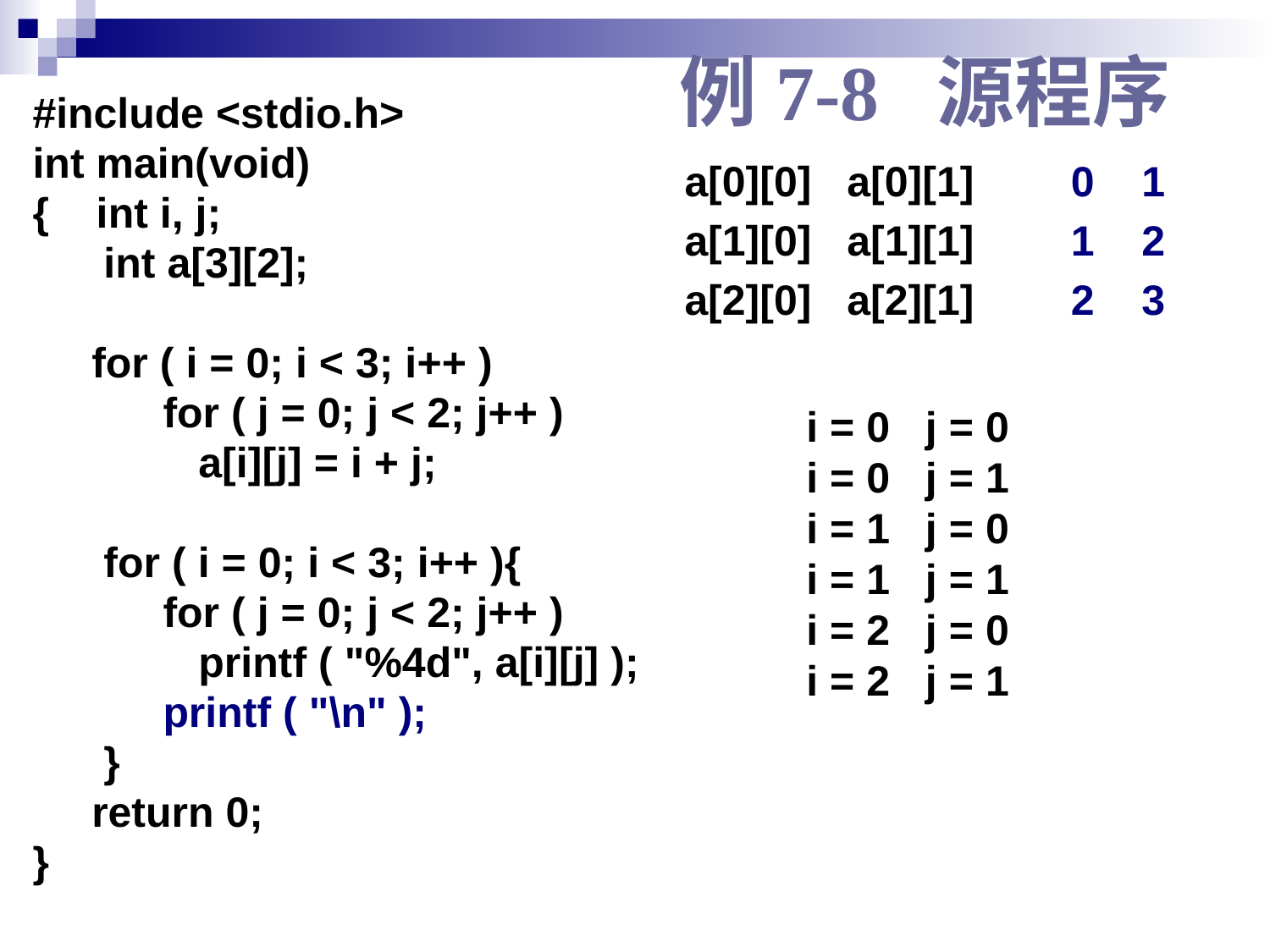

# 例7-8  源程序
#include <stdio.h>
int main(void)
{    int i, j;
      int a[3][2];

     for ( i = 0; i < 3; i++ )
           for ( j = 0; j < 2; j++ )
              a[i][j] = i + j;

      for ( i = 0; i < 3; i++ ){
           for ( j = 0; j < 2; j++ )
              printf ( "%4d", a[i][j] );
           printf ( "\n" );
      }
     return 0;
}
a[0][0]   a[0][1]
a[1][0]   a[1][1]
a[2][0]   a[2][1]
0    1
1    2
2    3
i = 0   j = 0
i = 0   j = 1
i = 1   j = 0
i = 1   j = 1
i = 2   j = 0
i = 2   j = 1